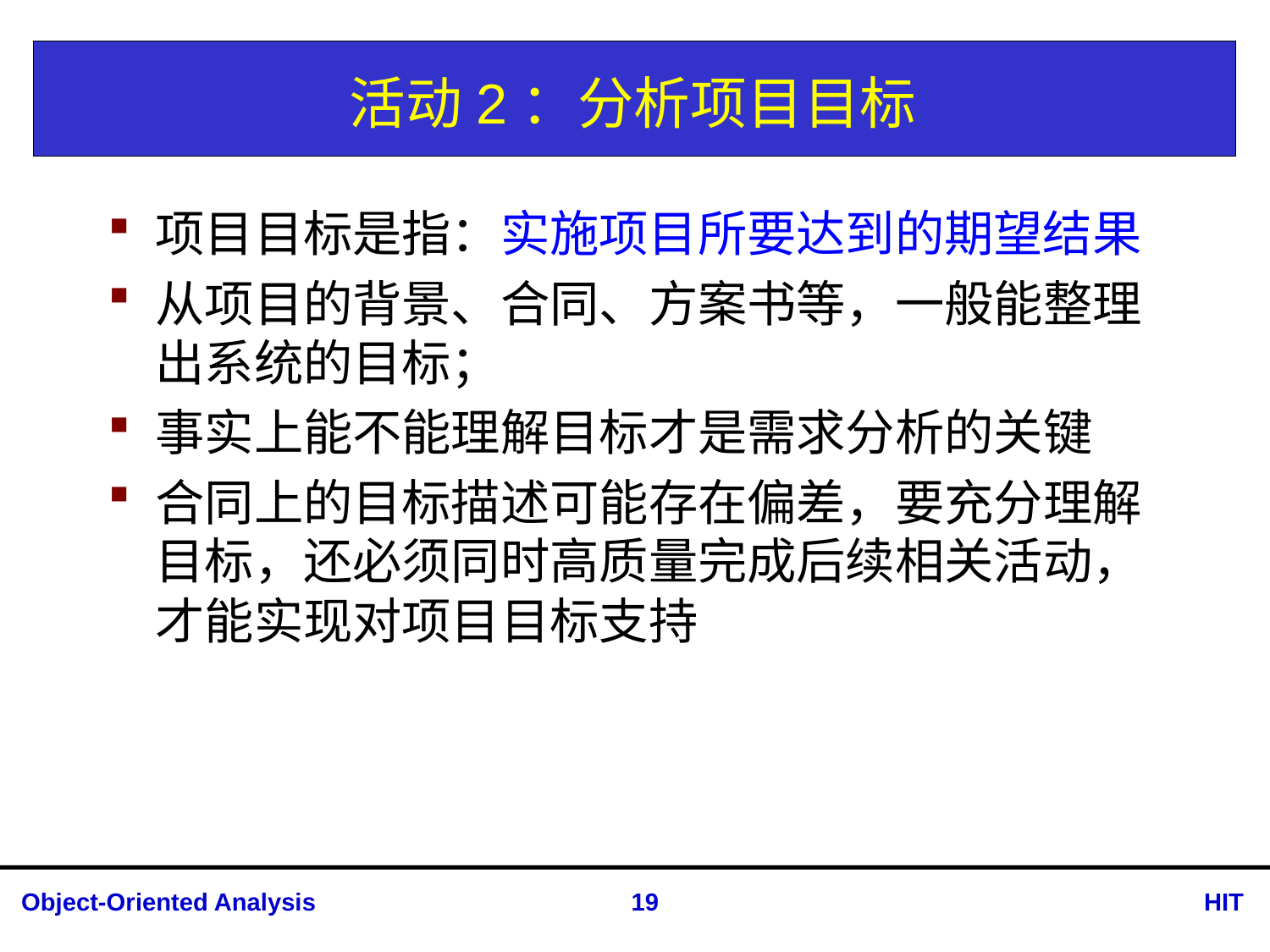

# 活动2：分析项目目标
项目目标是指：实施项目所要达到的期望结果
从项目的背景、合同、方案书等，一般能整理出系统的目标；
事实上能不能理解目标才是需求分析的关键
合同上的目标描述可能存在偏差，要充分理解目标，还必须同时高质量完成后续相关活动，才能实现对项目目标支持